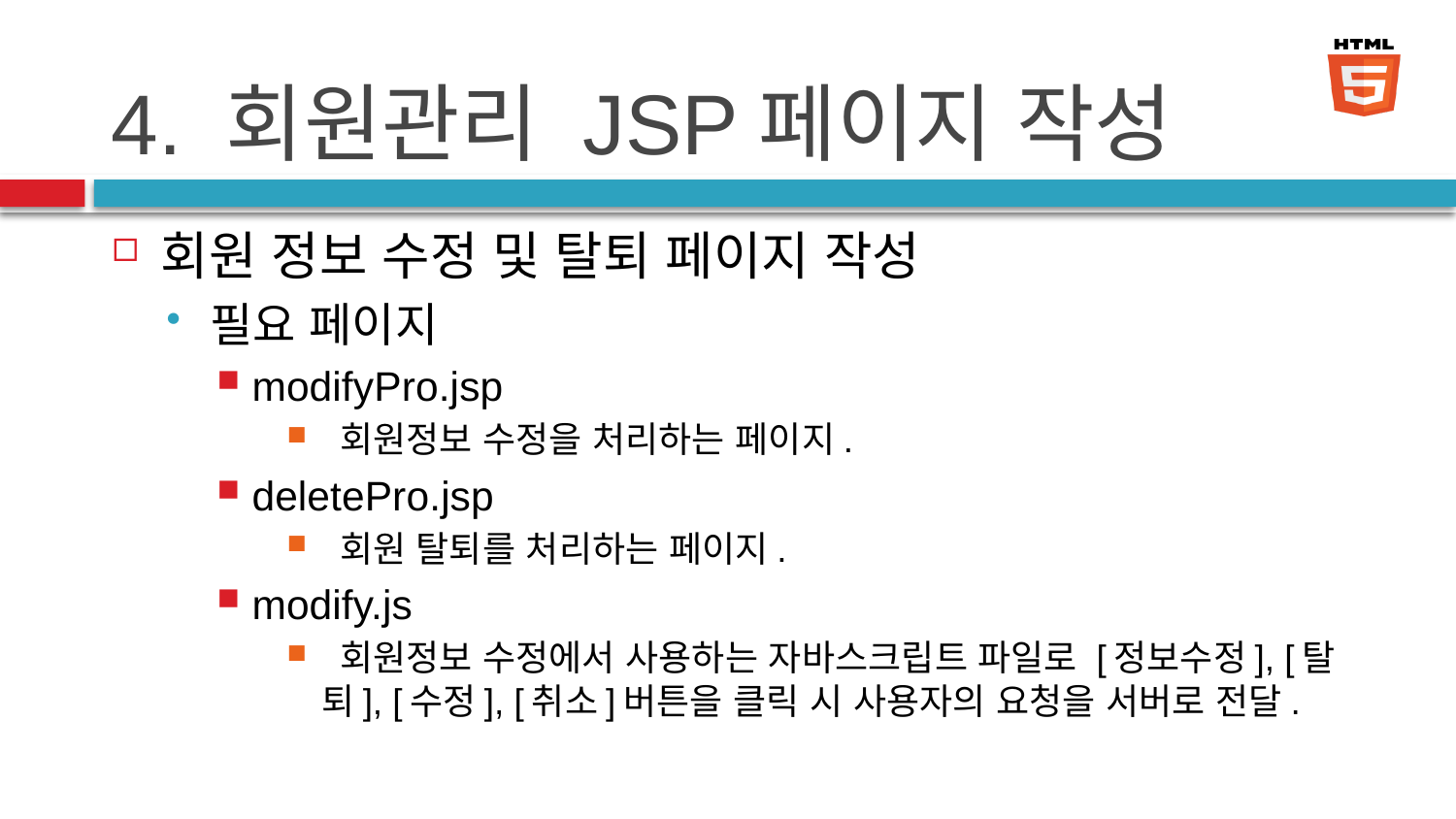

# 4. 회원관리 JSP페이지 작성
회원 정보 수정 및 탈퇴 페이지 작성
필요 페이지
modifyPro.jsp
 회원정보 수정을 처리하는 페이지.
deletePro.jsp
 회원 탈퇴를 처리하는 페이지.
modify.js
 회원정보 수정에서 사용하는 자바스크립트 파일로 [정보수정], [탈퇴], [수정], [취소]버튼을 클릭 시 사용자의 요청을 서버로 전달.